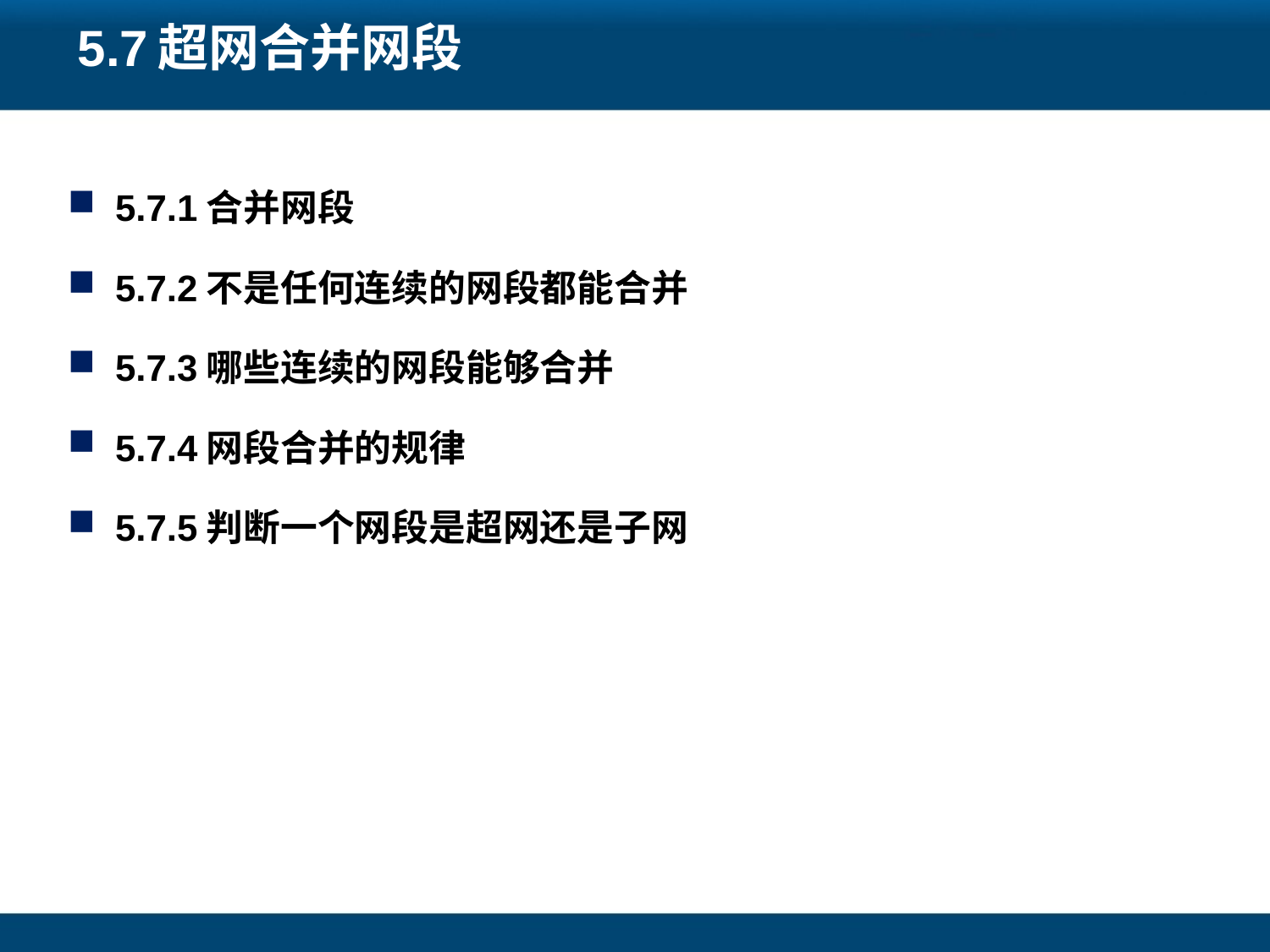

# 5.7超网合并网段
5.7.1合并网段
5.7.2不是任何连续的网段都能合并
5.7.3哪些连续的网段能够合并
5.7.4网段合并的规律
5.7.5判断一个网段是超网还是子网